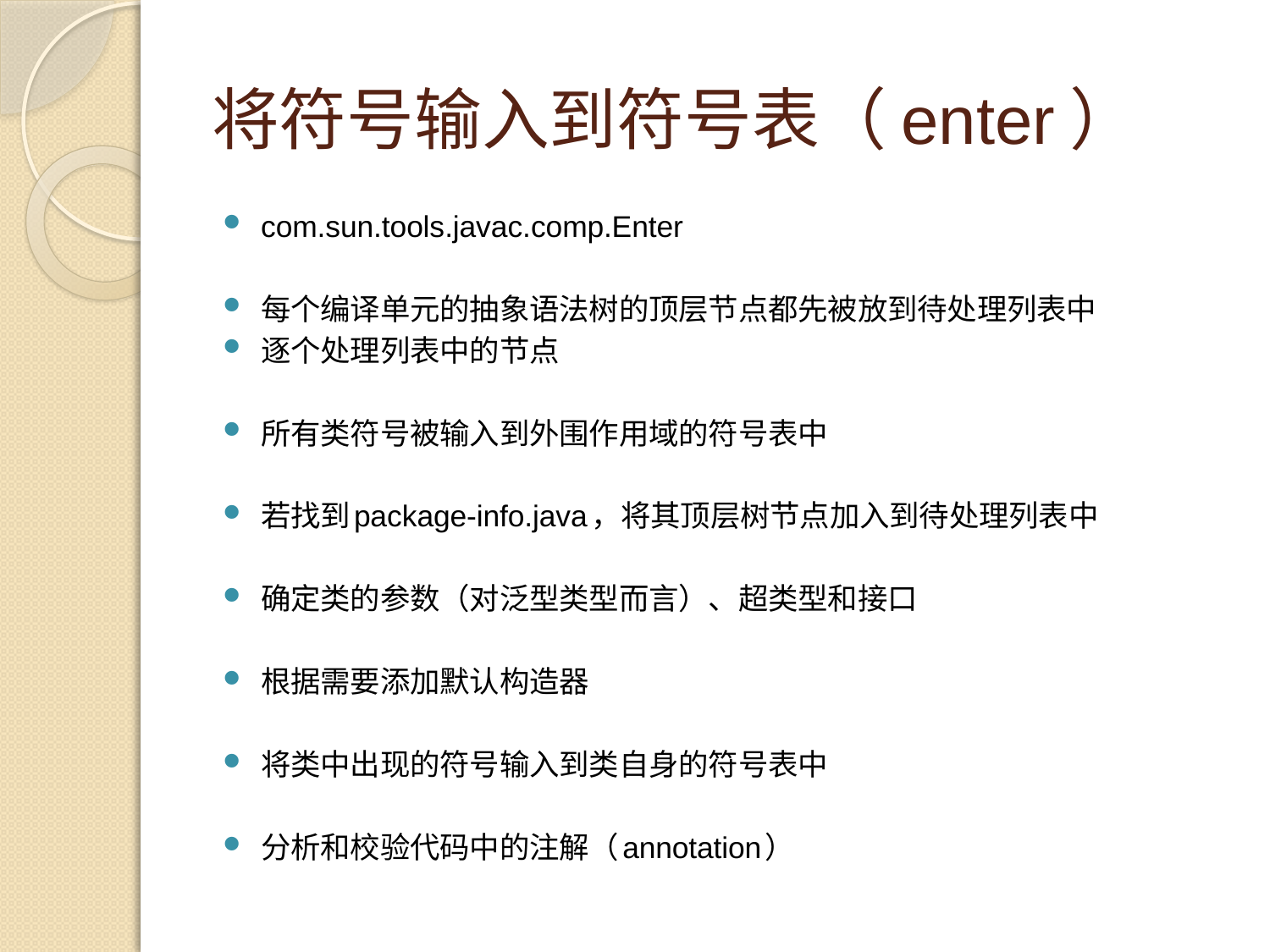

# 将符号输入到符号表（enter）
com.sun.tools.javac.comp.Enter

每个编译单元的抽象语法树的顶层节点都先被放到待处理列表中
逐个处理列表中的节点

所有类符号被输入到外围作用域的符号表中

若找到package-info.java，将其顶层树节点加入到待处理列表中

确定类的参数（对泛型类型而言）、超类型和接口

根据需要添加默认构造器

将类中出现的符号输入到类自身的符号表中

分析和校验代码中的注解（annotation）